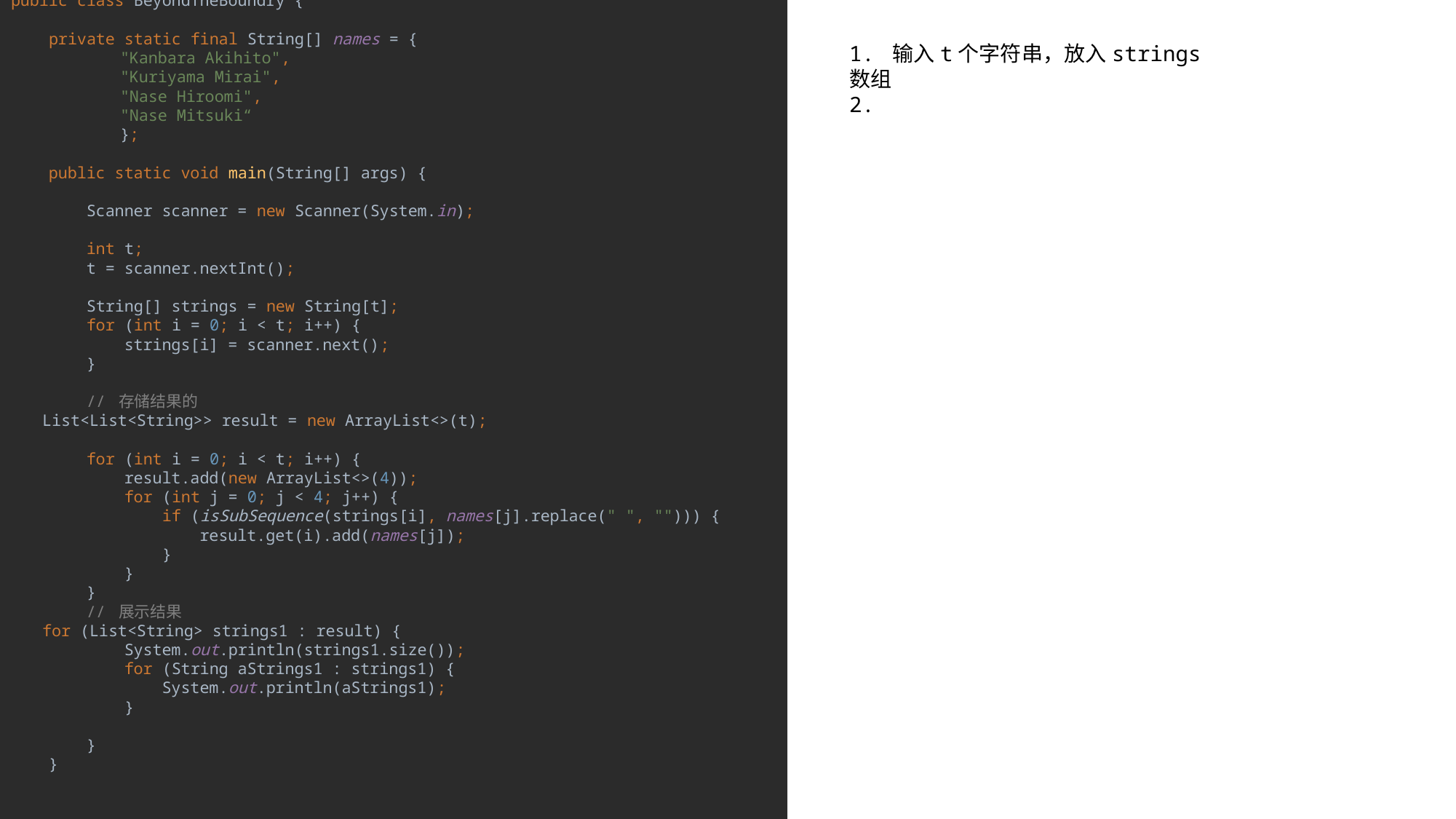

public class BeyondTheBoundry {
    private static final String[] names = {
	"Kanbara Akihito",
	"Kuriyama Mirai",
	"Nase Hiroomi",
	"Nase Mitsuki“
	};
    public static void main(String[] args) {
        Scanner scanner = new Scanner(System.in);
        int t;
        t = scanner.nextInt();
        String[] strings = new String[t];
        for (int i = 0; i < t; i++) {
            strings[i] = scanner.next();
        }
        // 存储结果的
        List<List<String>> result = new ArrayList<>(t);
        for (int i = 0; i < t; i++) {
            result.add(new ArrayList<>(4));
            for (int j = 0; j < 4; j++) {
                if (isSubSequence(strings[i], names[j].replace(" ", ""))) {
                    result.get(i).add(names[j]);
                }
            }
        }
        // 展示结果
        for (List<String> strings1 : result) {
            System.out.println(strings1.size());
            for (String aStrings1 : strings1) {
                System.out.println(aStrings1);
            }
        }
    }
1. 输入t个字符串，放入strings数组
2.